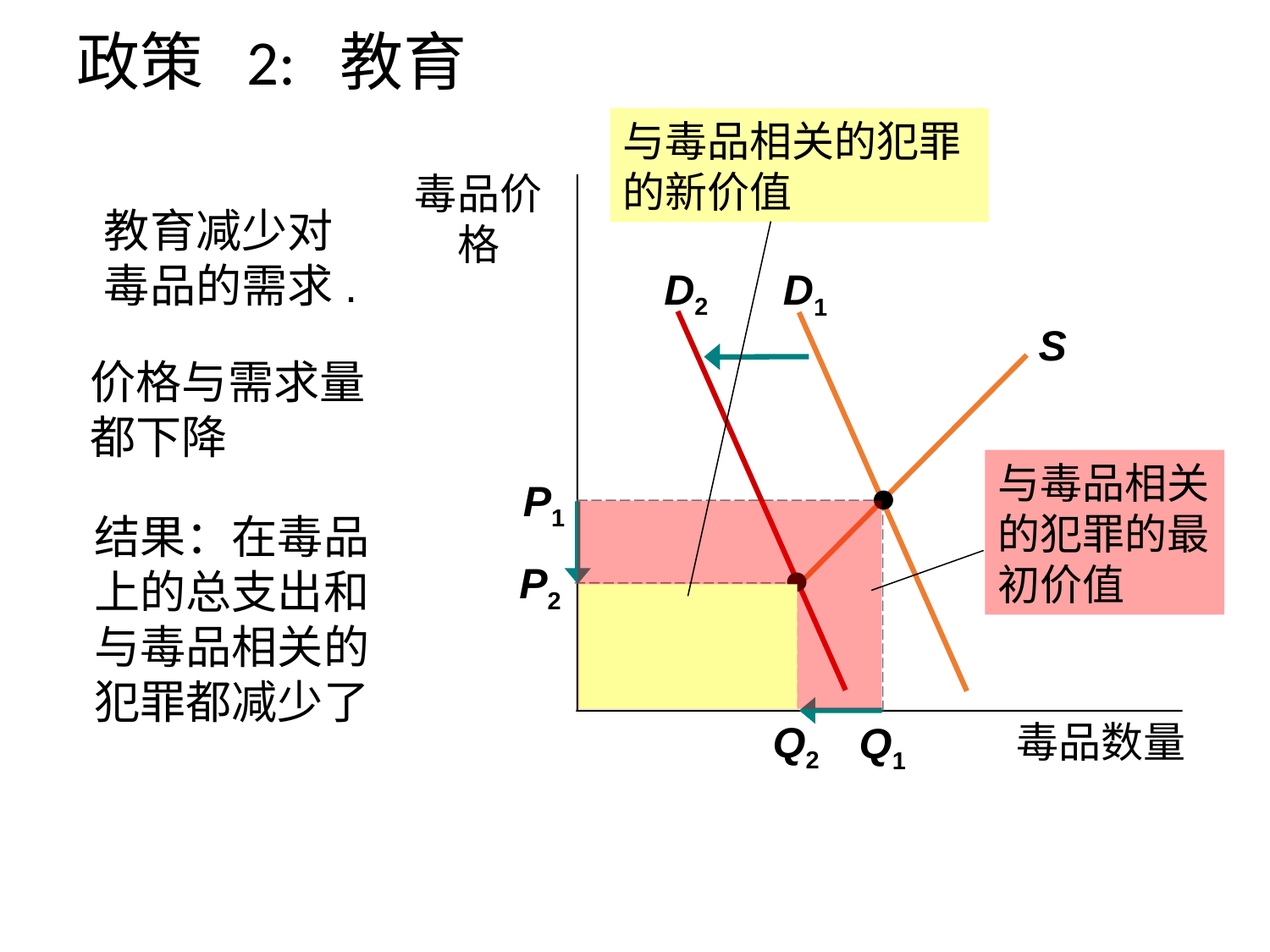

政策  2:  教育
#
与毒品相关的犯罪的新价值

毒品价格

毒品数量
教育减少对毒品的需求.

D2

D1

S

价格与需求量都下降

与毒品相关的犯罪的最初价值

P1

Q1

结果：在毒品上的总支出和与毒品相关的犯罪都减少了

P2

Q2